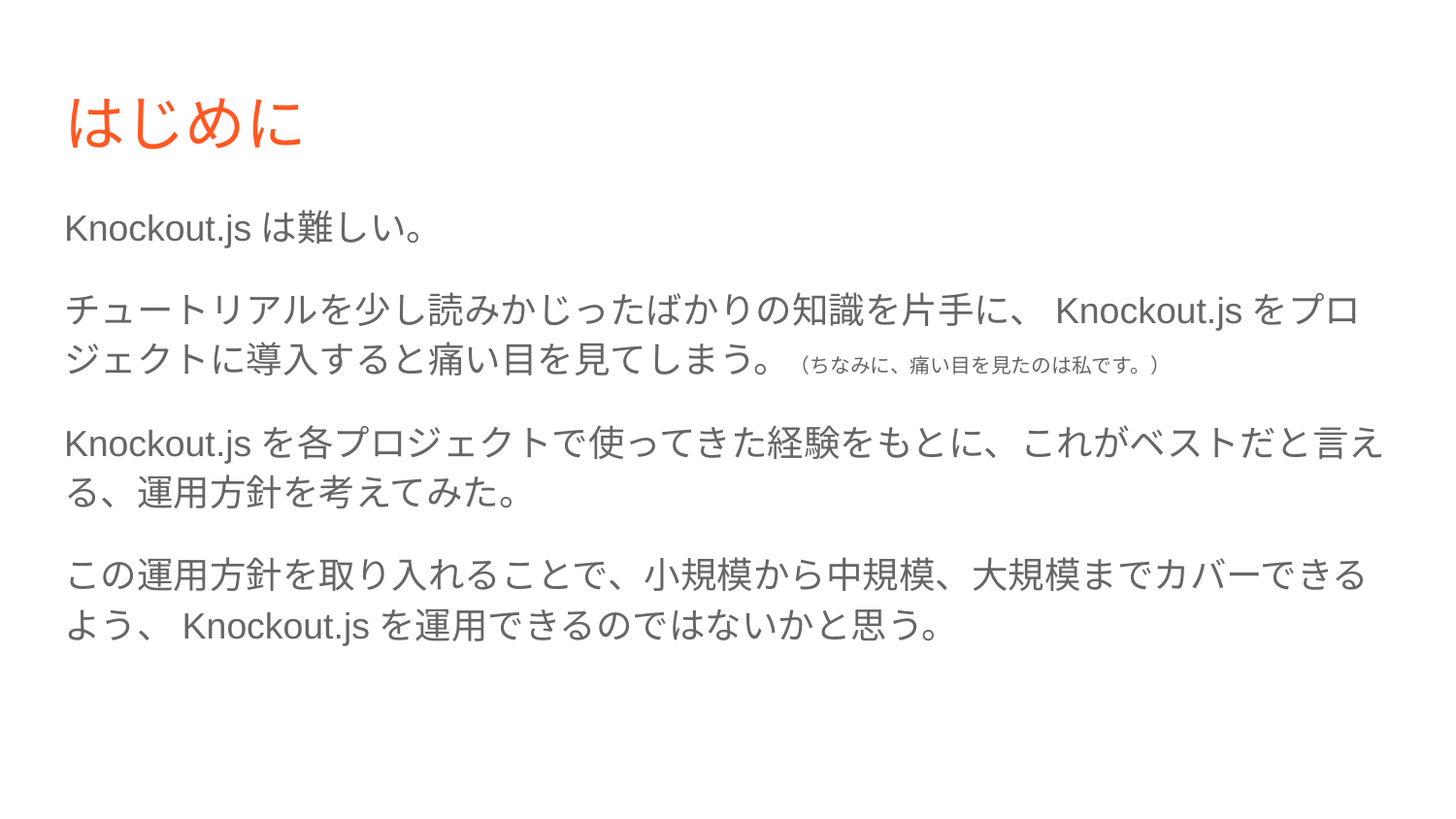

# はじめに
Knockout.jsは難しい。
チュートリアルを少し読みかじったばかりの知識を片手に、Knockout.jsをプロジェクトに導入すると痛い目を見てしまう。（ちなみに、痛い目を見たのは私です。）
Knockout.jsを各プロジェクトで使ってきた経験をもとに、これがベストだと言える、運用方針を考えてみた。
この運用方針を取り入れることで、小規模から中規模、大規模までカバーできるよう、Knockout.jsを運用できるのではないかと思う。